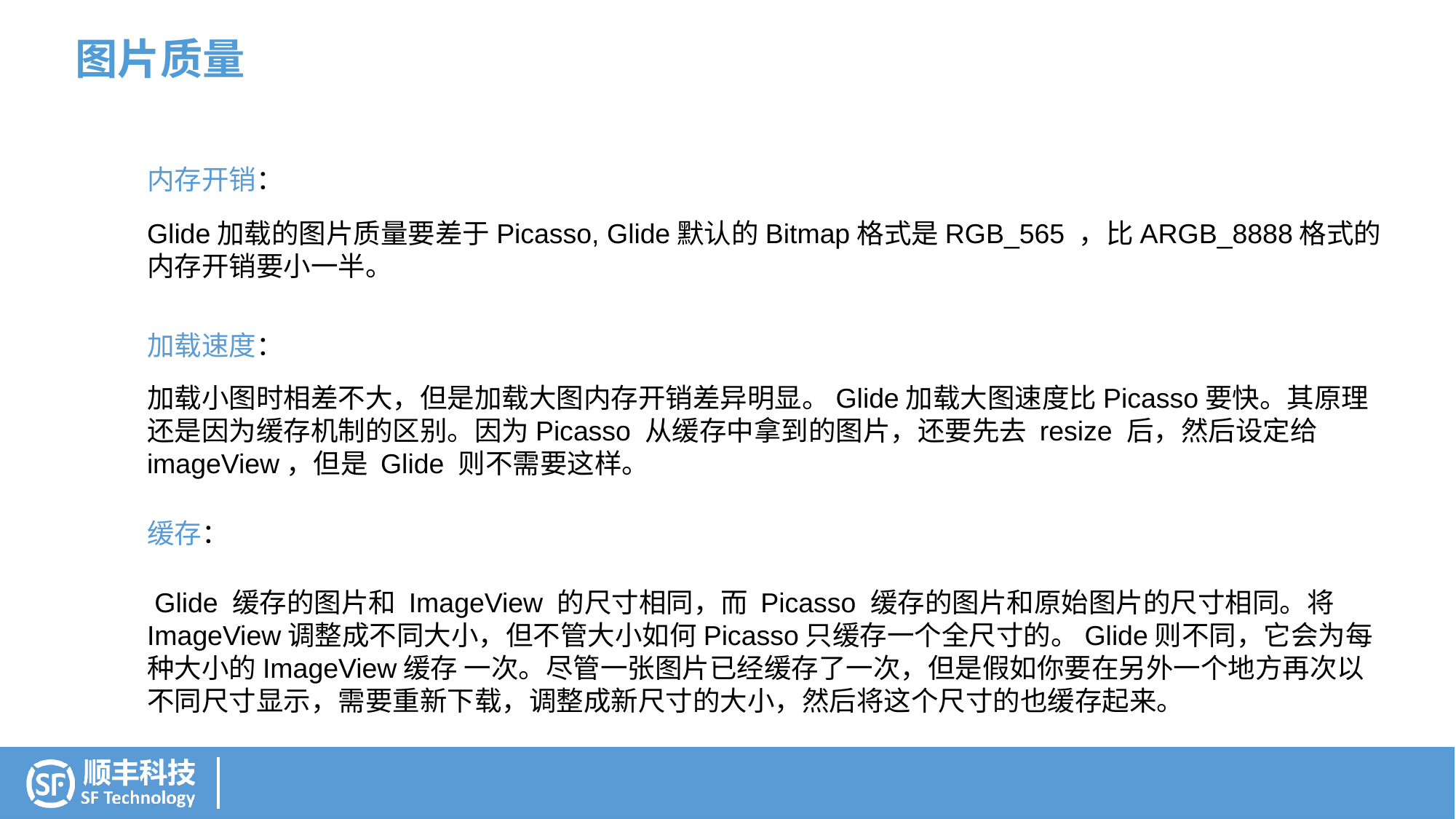

图片质量
内存开销：
Glide加载的图片质量要差于Picasso, Glide默认的Bitmap格式是RGB_565 ，比ARGB_8888格式的内存开销要小一半。
加载速度：
加载小图时相差不大，但是加载大图内存开销差异明显。Glide加载大图速度比Picasso要快。其原理还是因为缓存机制的区别。因为Picasso 从缓存中拿到的图片，还要先去 resize 后，然后设定给 imageView，但是 Glide 则不需要这样。
缓存：
 Glide 缓存的图片和 ImageView 的尺寸相同，而 Picasso 缓存的图片和原始图片的尺寸相同。将ImageView调整成不同大小，但不管大小如何Picasso只缓存一个全尺寸的。Glide则不同，它会为每种大小的ImageView缓存 一次。尽管一张图片已经缓存了一次，但是假如你要在另外一个地方再次以不同尺寸显示，需要重新下载，调整成新尺寸的大小，然后将这个尺寸的也缓存起来。